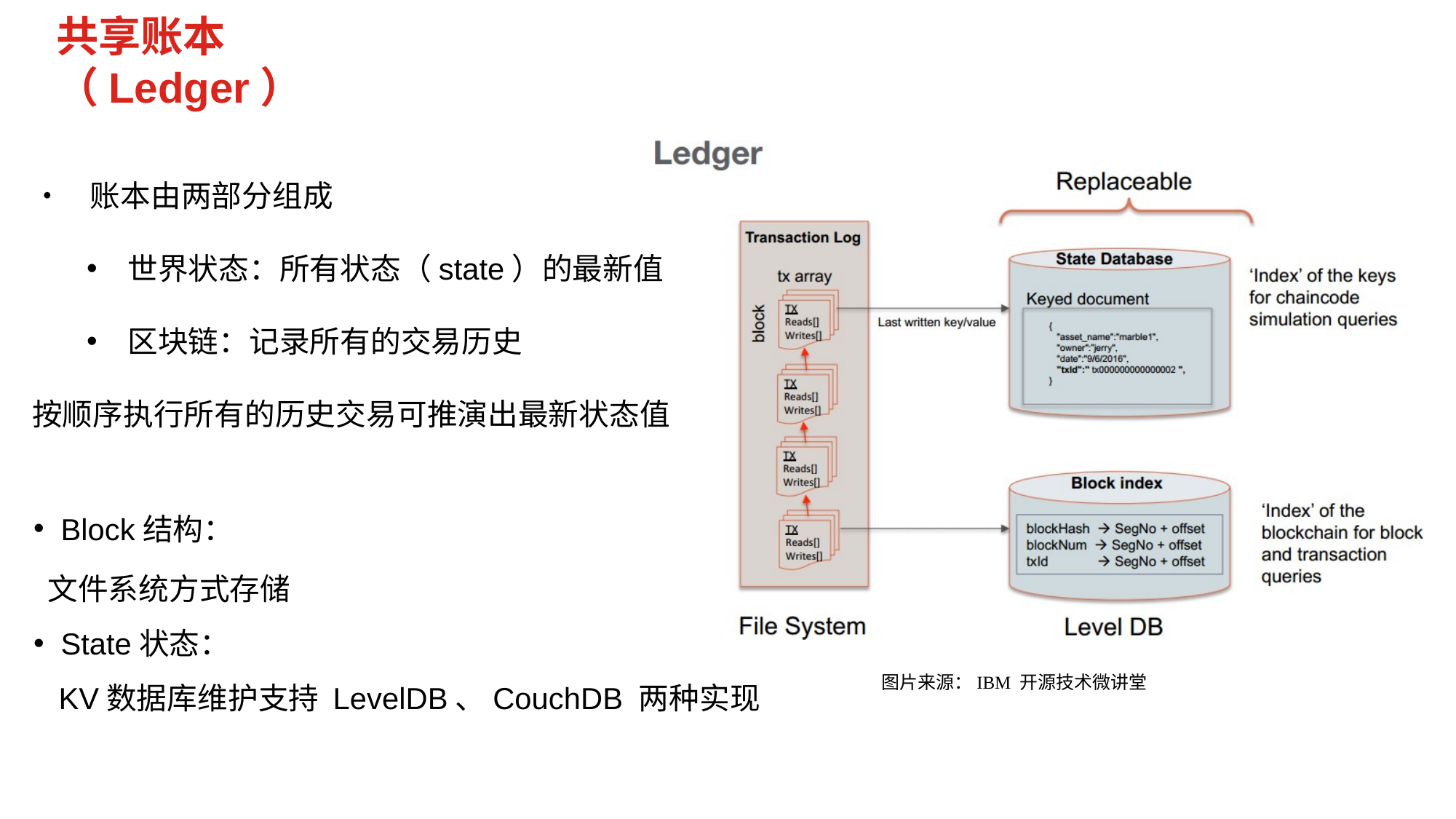

共享账本（Ledger）

•   账本由两部分组成

世界状态：所有状态（state）的最新值

区块链：记录所有的交易历史

按顺序执行所有的历史交易可推演出最新状态值

Block结构：
 文件系统方式存储
State状态：
   KV数据库维护支持 LevelDB、CouchDB 两种实现

图片来源：IBM 开源技术微讲堂